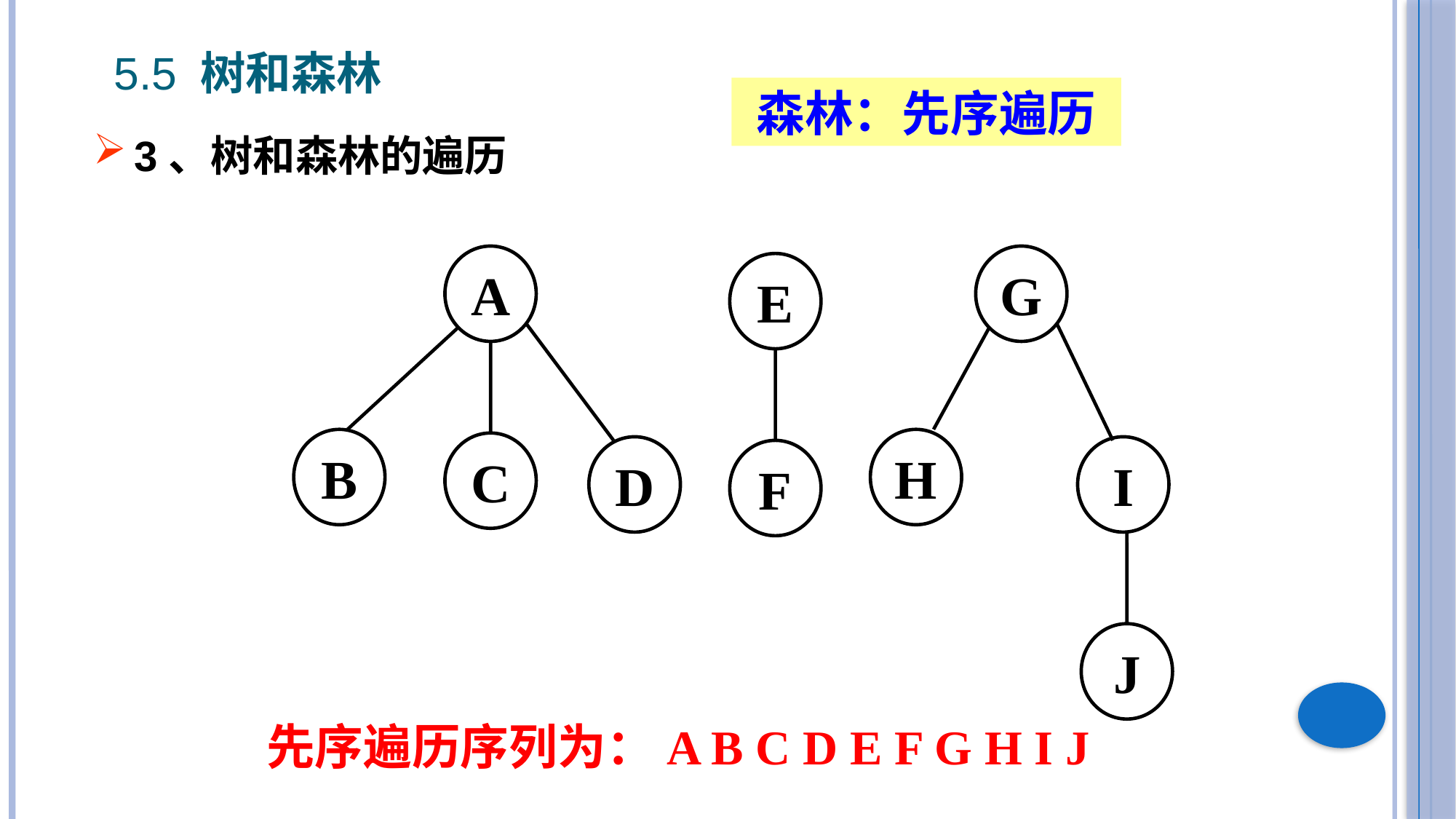

5.5 树和森林
森林：先序遍历
3、树和森林的遍历
A
G
E

B
H
C
D
I
F

J
先序遍历序列为：A B C D E F G H I J